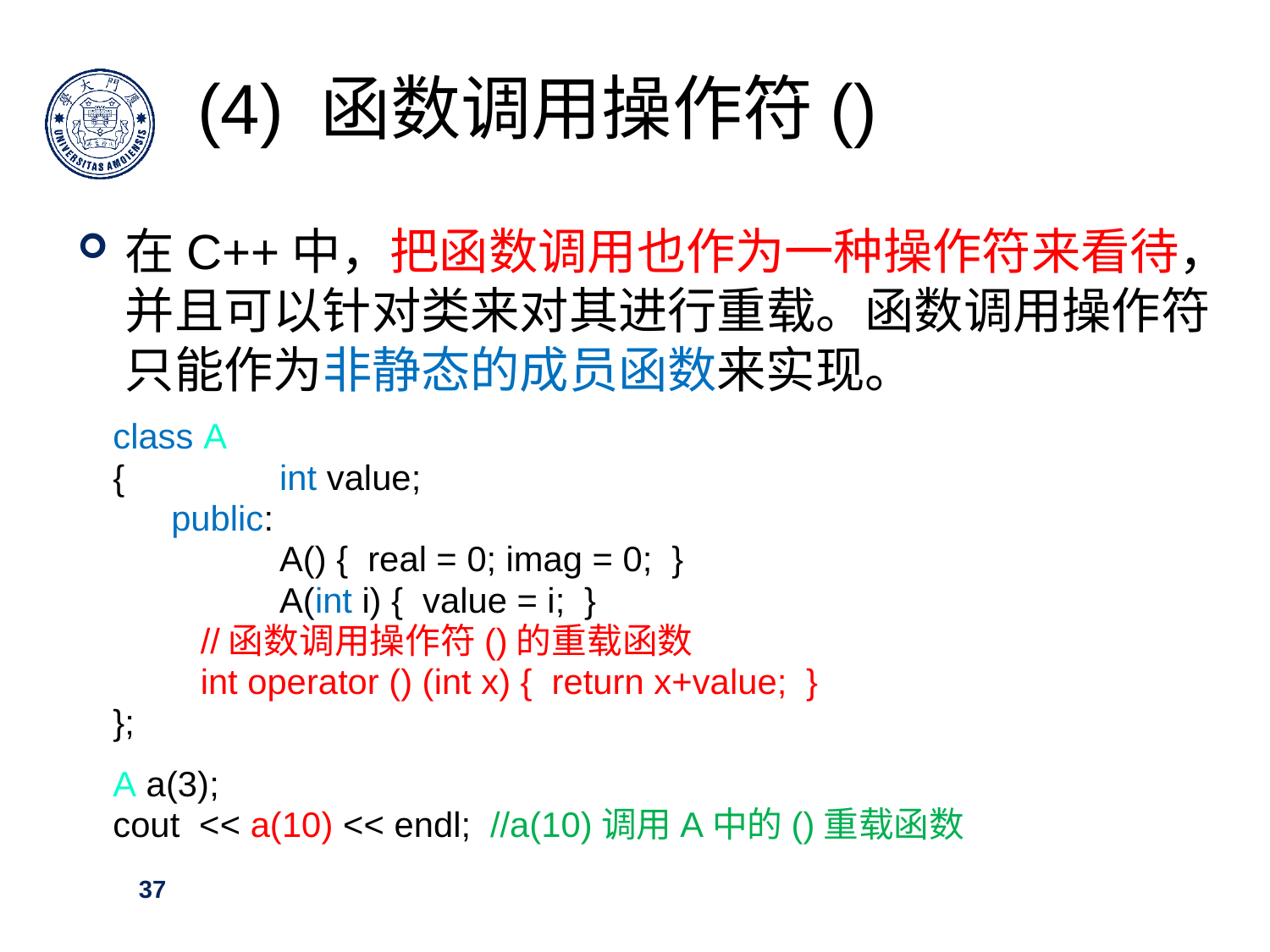

(4) 函数调用操作符()
在C++中，把函数调用也作为一种操作符来看待，并且可以针对类来对其进行重载。函数调用操作符只能作为非静态的成员函数来实现。
class A
{		int value;
      public:
		A() {  real = 0; imag = 0;  }
		A(int i) {  value = i;  }
         //函数调用操作符()的重载函数
         int operator () (int x) {  return x+value;  }
};

A a(3);
cout  << a(10) << endl;  //a(10)调用A中的()重载函数
37